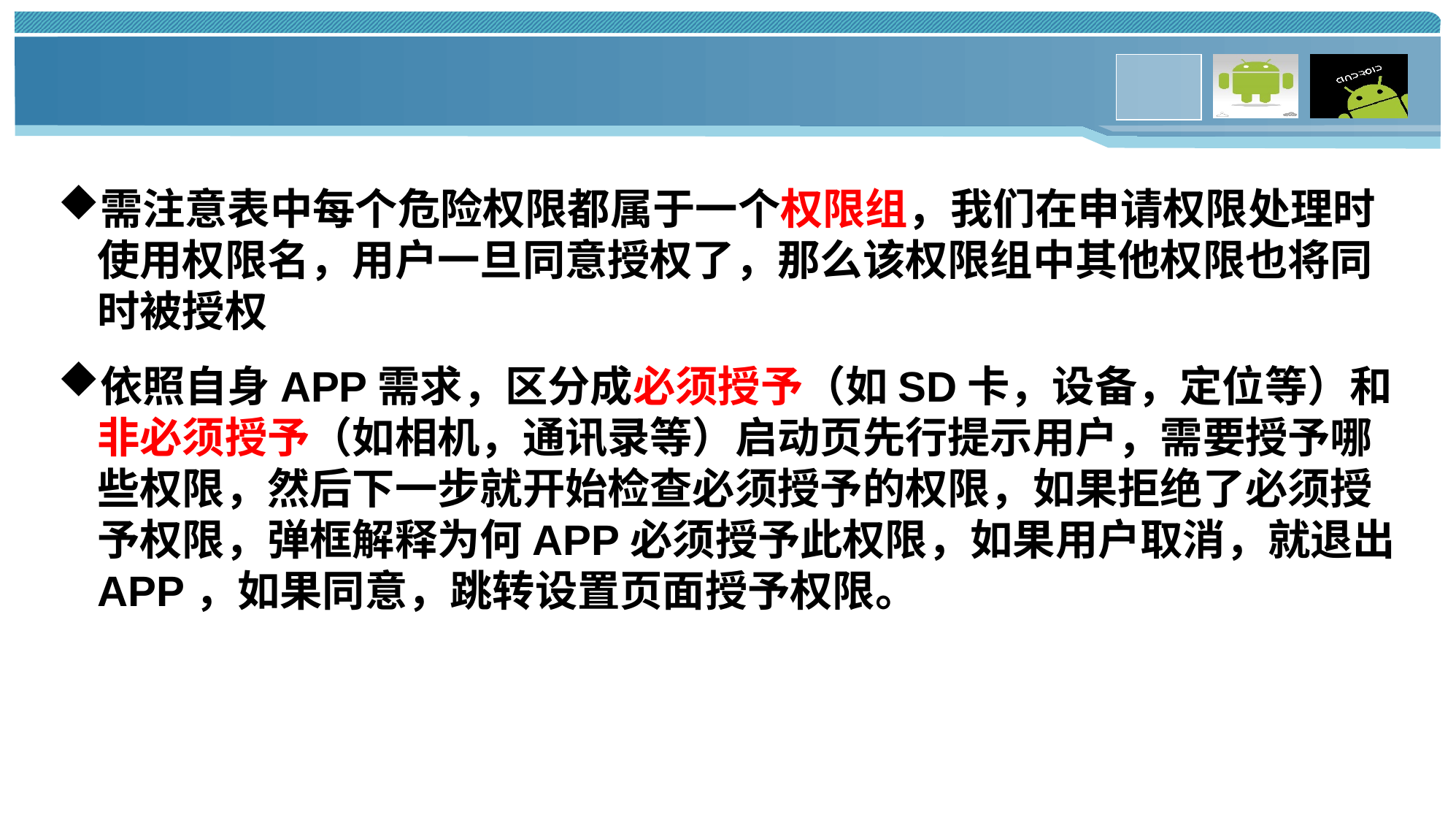

需注意表中每个危险权限都属于一个权限组，我们在申请权限处理时使用权限名，用户一旦同意授权了，那么该权限组中其他权限也将同时被授权
依照自身APP需求，区分成必须授予（如SD卡，设备，定位等）和非必须授予（如相机，通讯录等）启动页先行提示用户，需要授予哪些权限，然后下一步就开始检查必须授予的权限，如果拒绝了必须授予权限，弹框解释为何APP必须授予此权限，如果用户取消，就退出APP，如果同意，跳转设置页面授予权限。